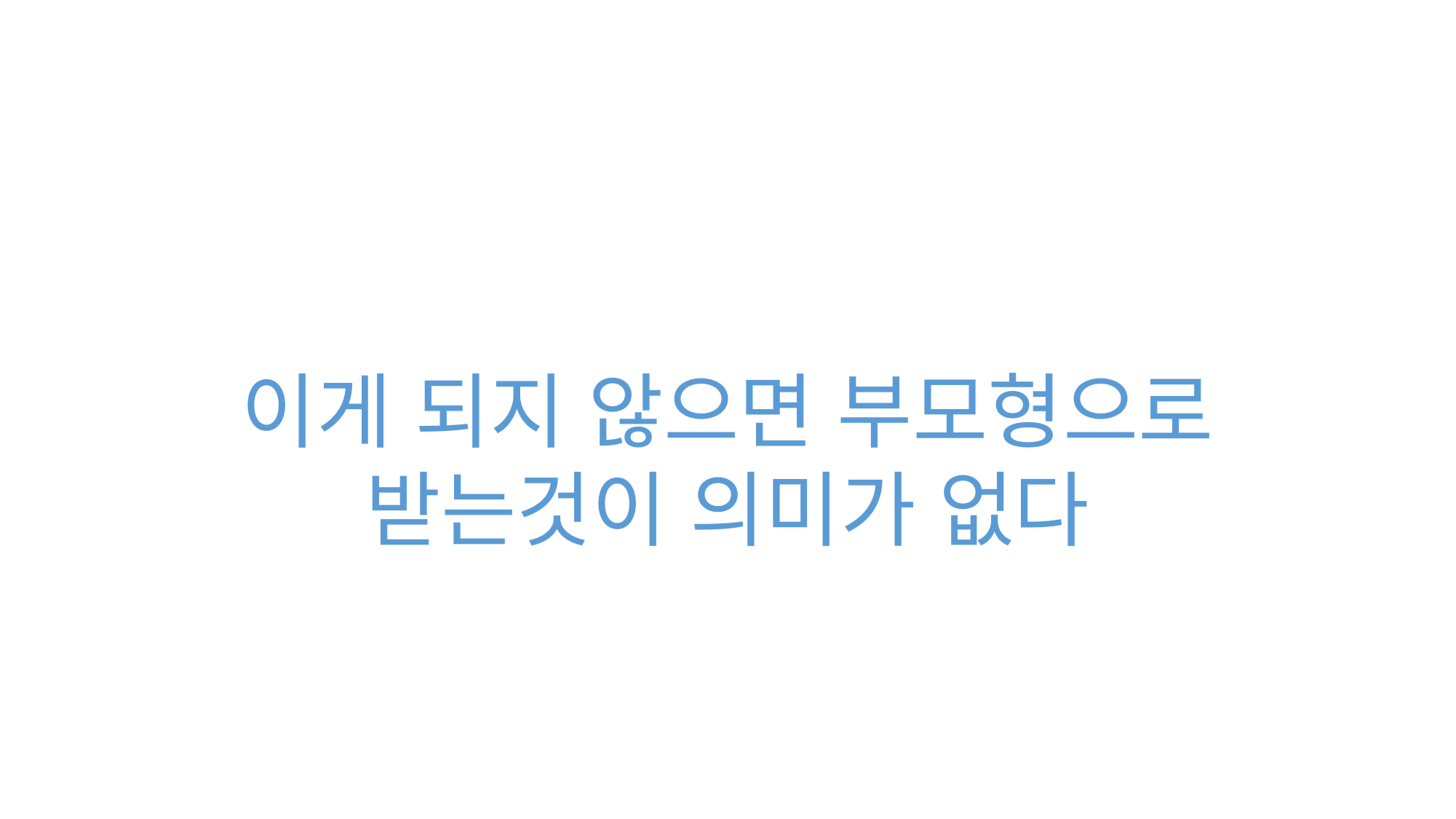

이게 되지 않으면 부모형으로
받는것이 의미가 없다